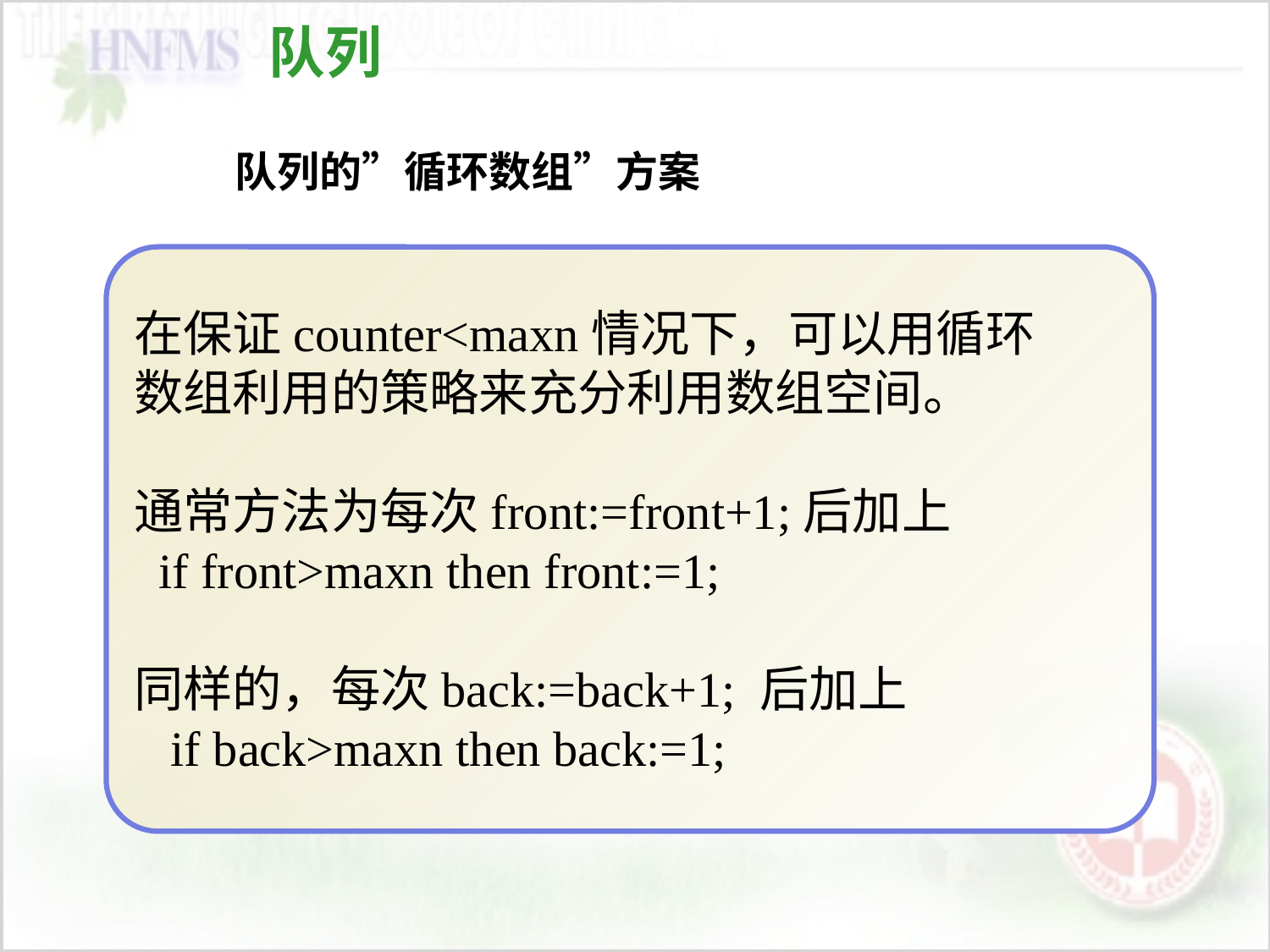

队列
队列的”循环数组”方案
在保证counter<maxn情况下，可以用循环
数组利用的策略来充分利用数组空间。

通常方法为每次front:=front+1;后加上
  if front>maxn then front:=1;

同样的，每次back:=back+1; 后加上
   if back>maxn then back:=1;